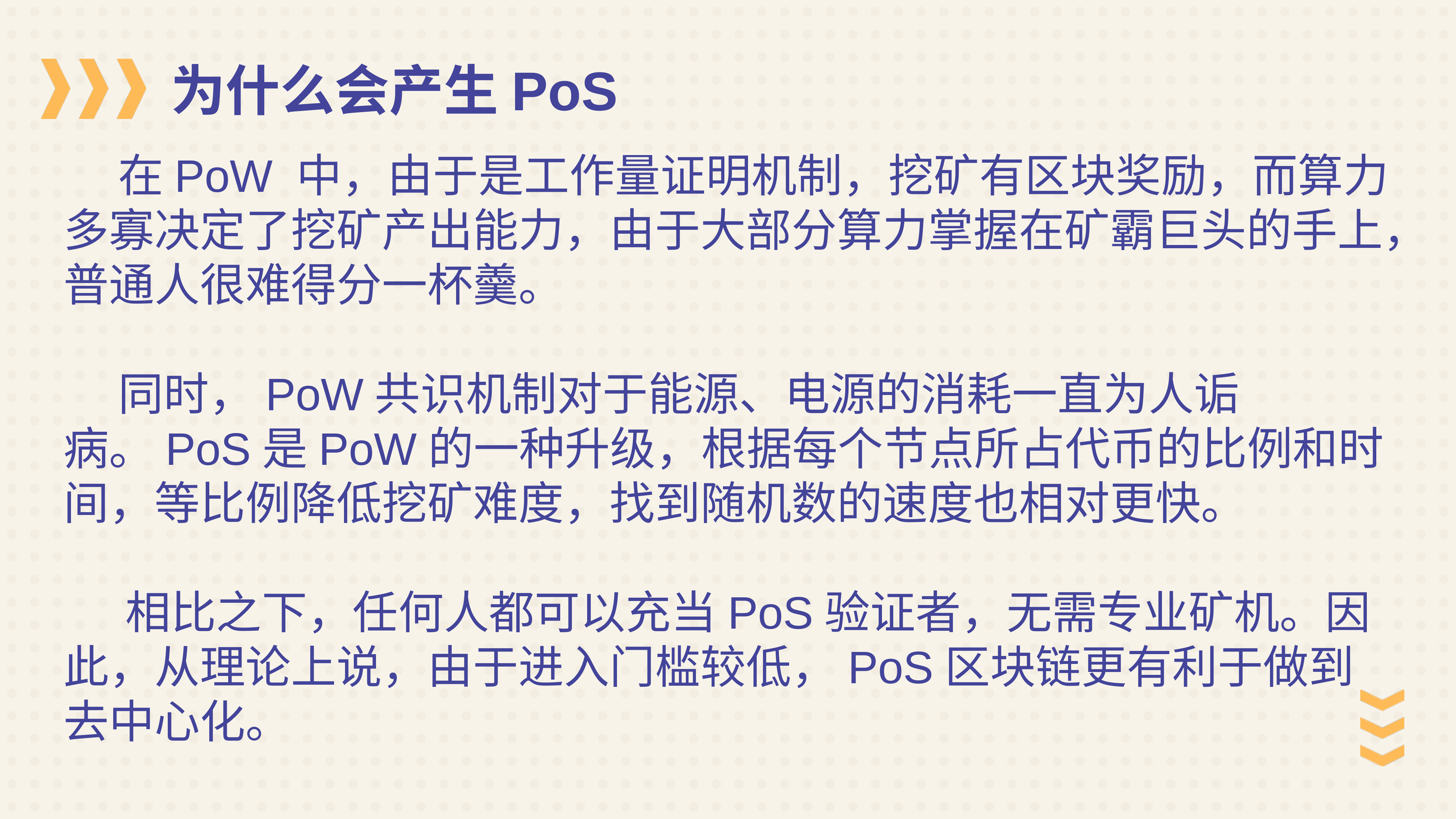

为什么会产生PoS
	在PoW 中，由于是工作量证明机制，挖矿有区块奖励，而算力多寡决定了挖矿产出能力，由于大部分算力掌握在矿霸巨头的手上，普通人很难得分一杯羹。

	同时，PoW共识机制对于能源、电源的消耗一直为人诟病。PoS是PoW的一种升级，根据每个节点所占代币的比例和时间，等比例降低挖矿难度，找到随机数的速度也相对更快。

     相比之下，任何人都可以充当PoS验证者，无需专业矿机。因此，从理论上说，由于进入门槛较低，PoS区块链更有利于做到去中心化。